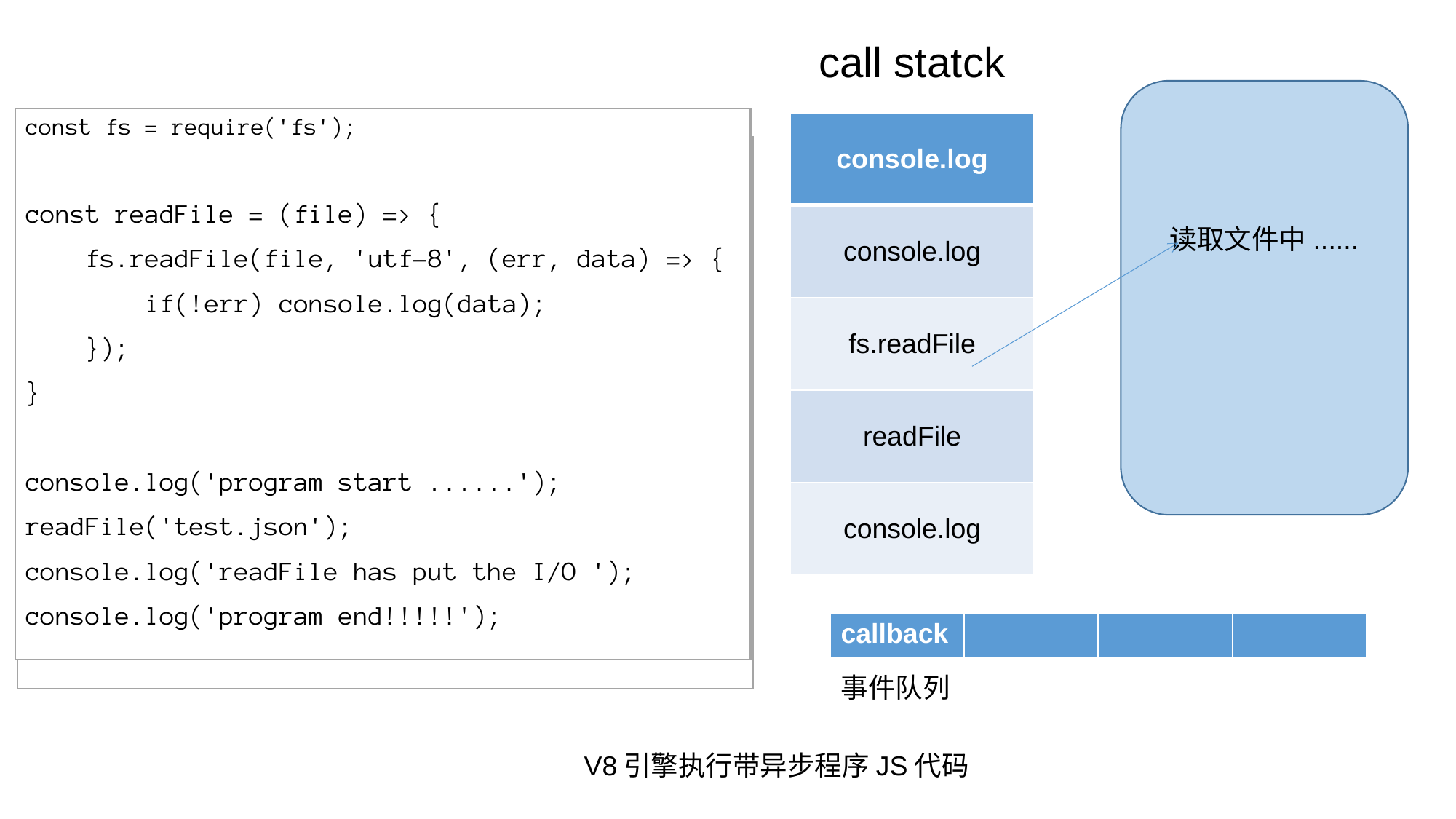

call statck

const fs = require('fs');

const readFile = (file) => {
    fs.readFile(file, 'utf-8', (err, data) => {
        if(!err) console.log(data);
    });
}

console.log('program start ......');
readFile('test.json');
console.log('readFile has put the I/O ');
console.log('program end!!!!!');
| console.log |
| --- |
| console.log |
| fs.readFile |
| readFile |
| console.log |
const fs = require('fs');

const readFile = (file) => {
    fs.readFile(file, 'utf-8', (err, data) => {
        if(!err) console.log(data);
    });
}

console.log('program start ......');
readFile('test.json');
console.log('readFile has put the I/O ');
console.log('program end!!!!!');
读取文件中......
| callback |  |  |  |
| --- | --- | --- | --- |
事件队列
V8引擎执行带异步程序JS代码